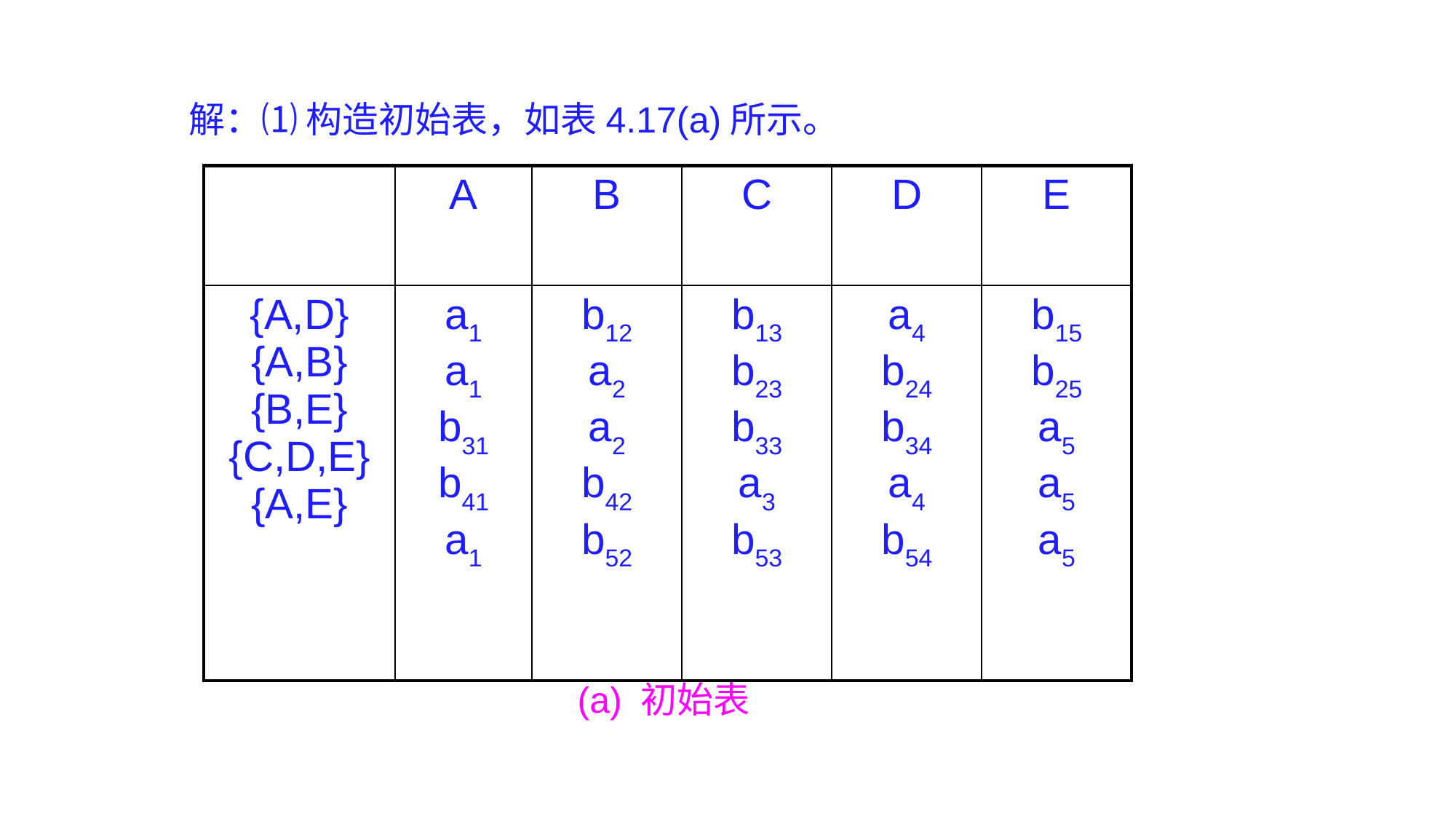

解：⑴ 构造初始表，如表4.17(a)所示。
|  | A | B | C | D | E |
| --- | --- | --- | --- | --- | --- |
| {A,D} {A,B} {B,E} {C,D,E} {A,E} | a1 a1 b31 b41 a1 | b12 a2 a2 b42 b52 | b13 b23 b33 a3 b53 | a4 b24 b34 a4 b54 | b15 b25 a5 a5 a5 |
(a) 初始表